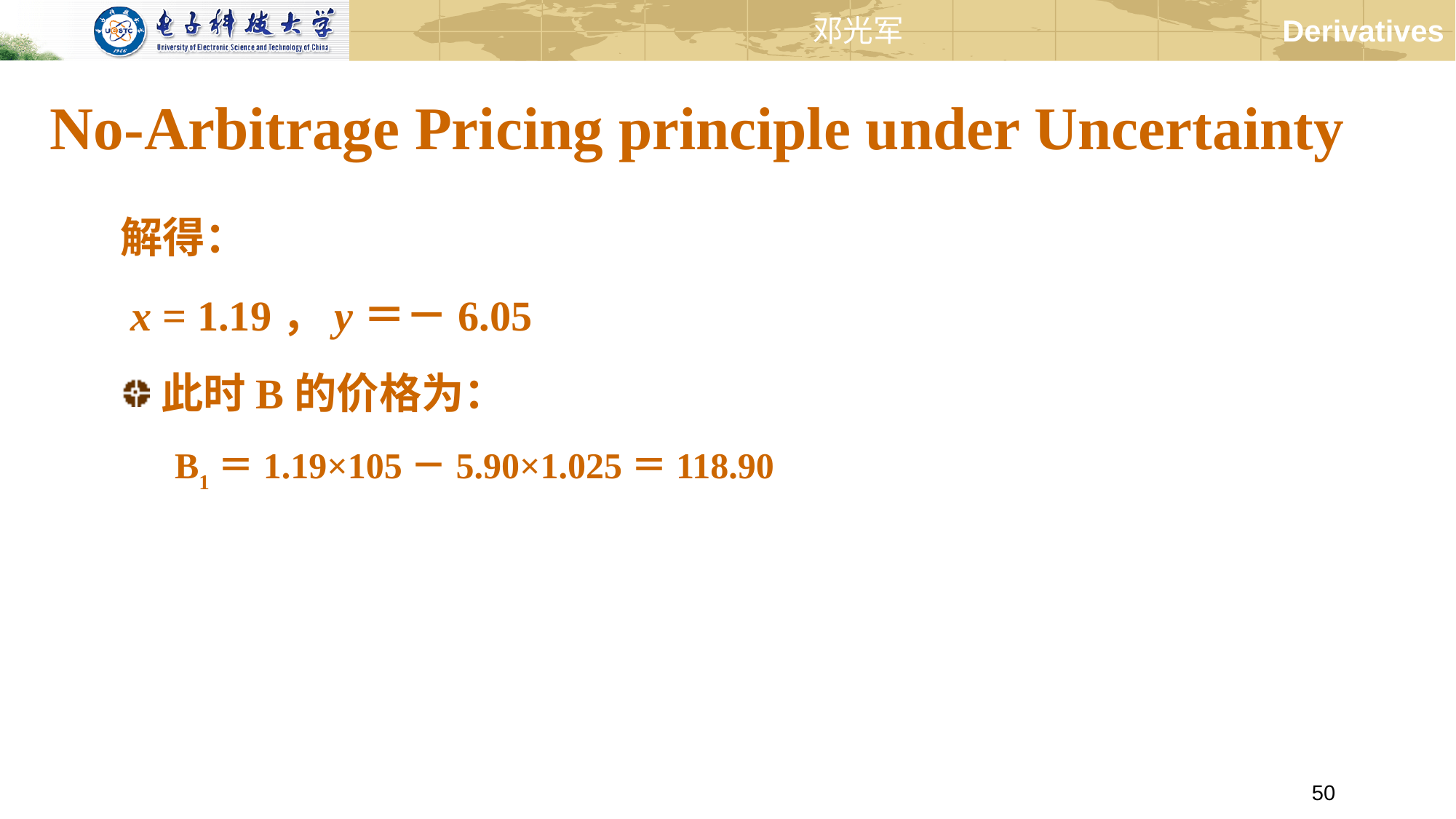

No-Arbitrage Pricing principle under Uncertainty
解得：
 x = 1.19，y＝－6.05
此时B的价格为：
B1＝1.19×105－5.90×1.025＝118.90